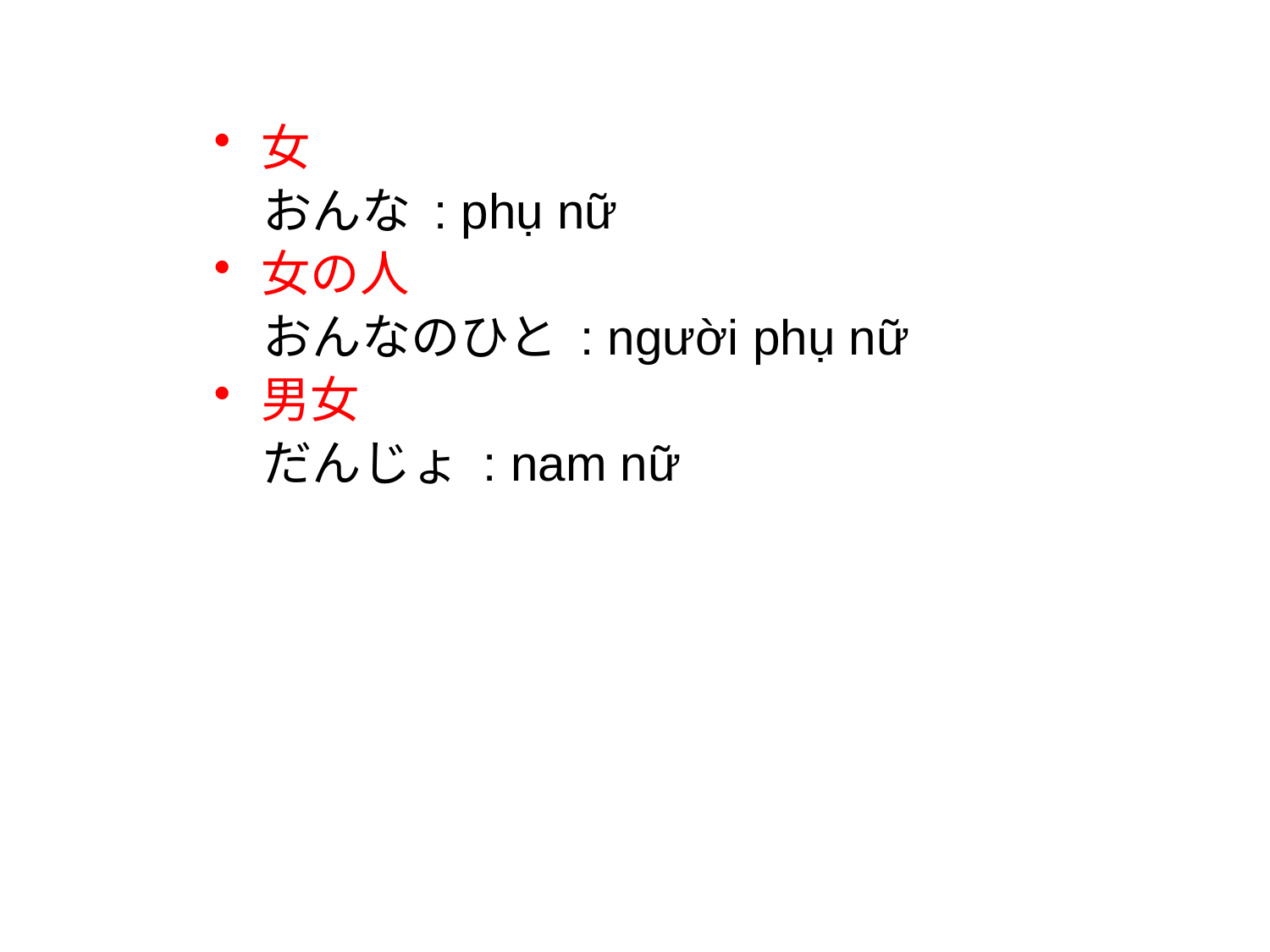

女
　おんな : phụ nữ
女の人
　おんなのひと : người phụ nữ
男女
　だんじょ : nam nữ